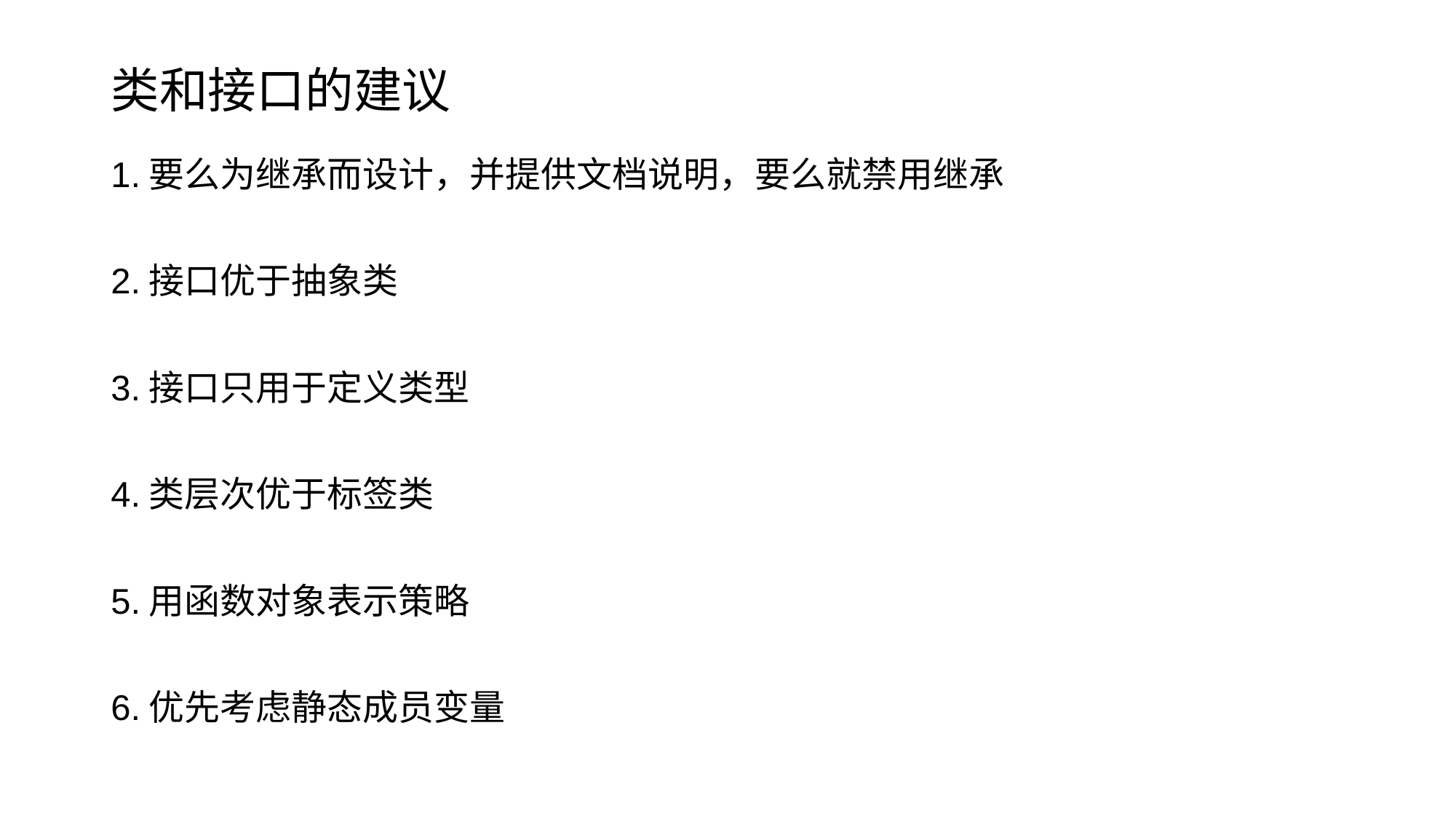

# 类和接口的建议
1.要么为继承而设计，并提供文档说明，要么就禁用继承

2.接口优于抽象类

3.接口只用于定义类型

4.类层次优于标签类

5.用函数对象表示策略

6.优先考虑静态成员变量